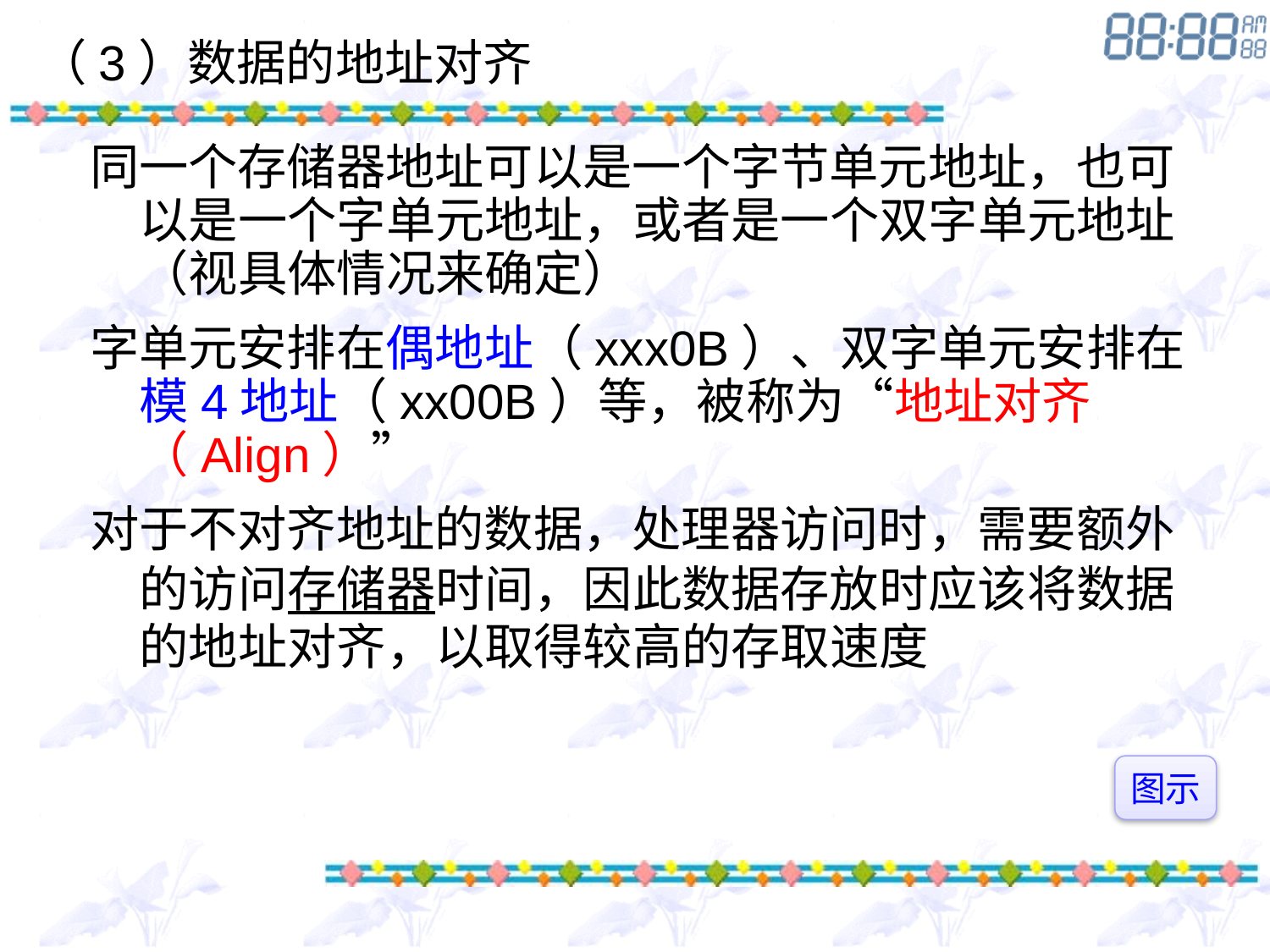

（3）数据的地址对齐
同一个存储器地址可以是一个字节单元地址，也可以是一个字单元地址，或者是一个双字单元地址（视具体情况来确定）
字单元安排在偶地址（xxx0B）、双字单元安排在模4地址（xx00B）等，被称为“地址对齐（Align）”
对于不对齐地址的数据，处理器访问时，需要额外的访问存储器时间，因此数据存放时应该将数据的地址对齐，以取得较高的存取速度
图示